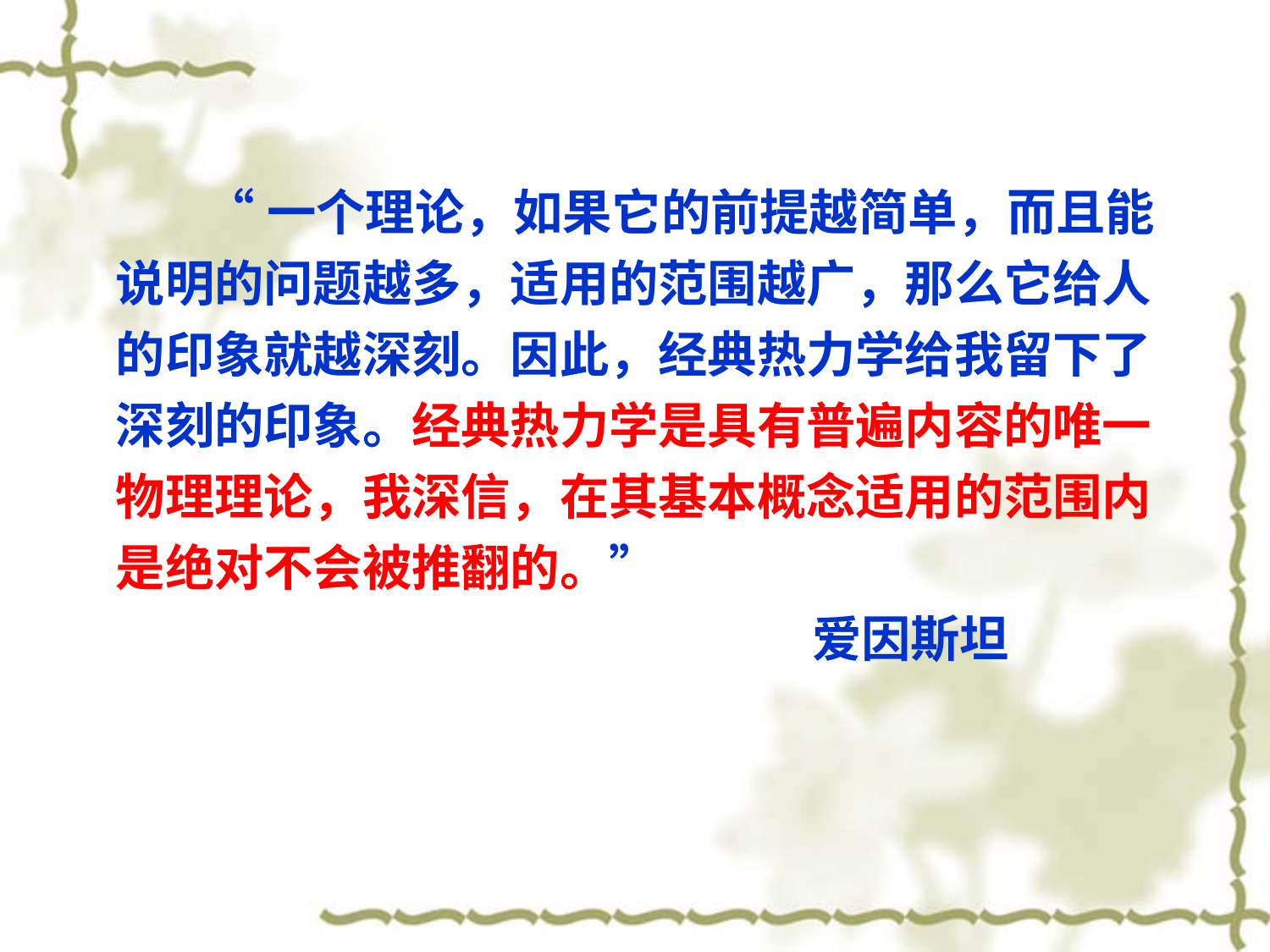

“一个理论，如果它的前提越简单，而且能说明的问题越多，适用的范围越广，那么它给人的印象就越深刻。因此，经典热力学给我留下了深刻的印象。经典热力学是具有普遍内容的唯一物理理论，我深信，在其基本概念适用的范围内是绝对不会被推翻的。”
                                                             爱因斯坦